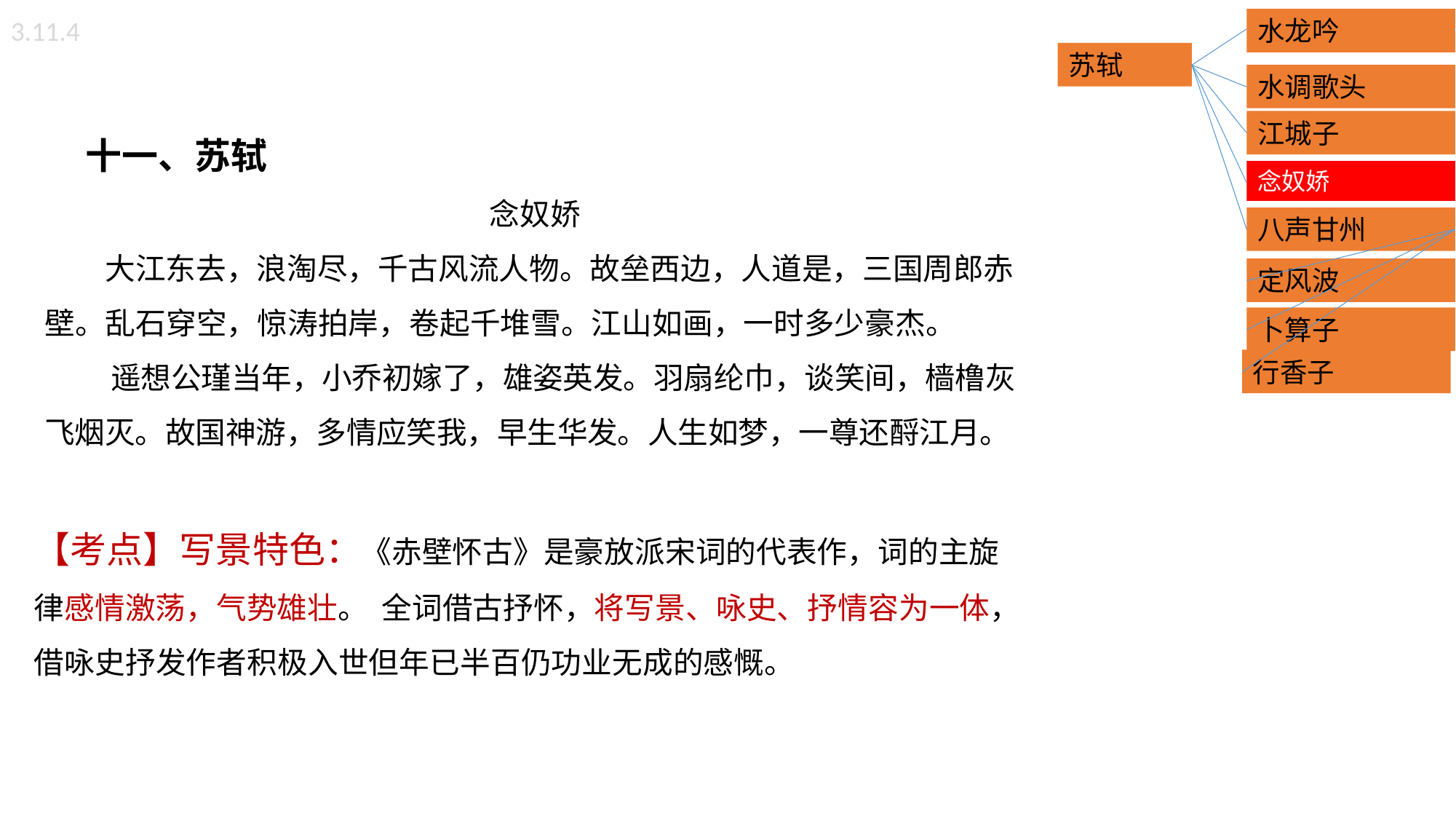

3.11.4
水龙吟
苏轼
水调歌头
     十一、苏轼
念奴娇
        大江东去，浪淘尽，千古风流人物。故垒西边，人道是，三国周郎赤壁。乱石穿空，惊涛拍岸，卷起千堆雪。江山如画，一时多少豪杰。
         遥想公瑾当年，小乔初嫁了，雄姿英发。羽扇纶巾，谈笑间，樯橹灰飞烟灭。故国神游，多情应笑我，早生华发。人生如梦，一尊还酹江月。

【考点】写景特色：《赤壁怀古》是豪放派宋词的代表作，词的主旋律感情激荡，气势雄壮。  全词借古抒怀，将写景、咏史、抒情容为一体，借咏史抒发作者积极入世但年已半百仍功业无成的感慨。

江城子
念奴娇
八声甘州
定风波
卜算子
行香子